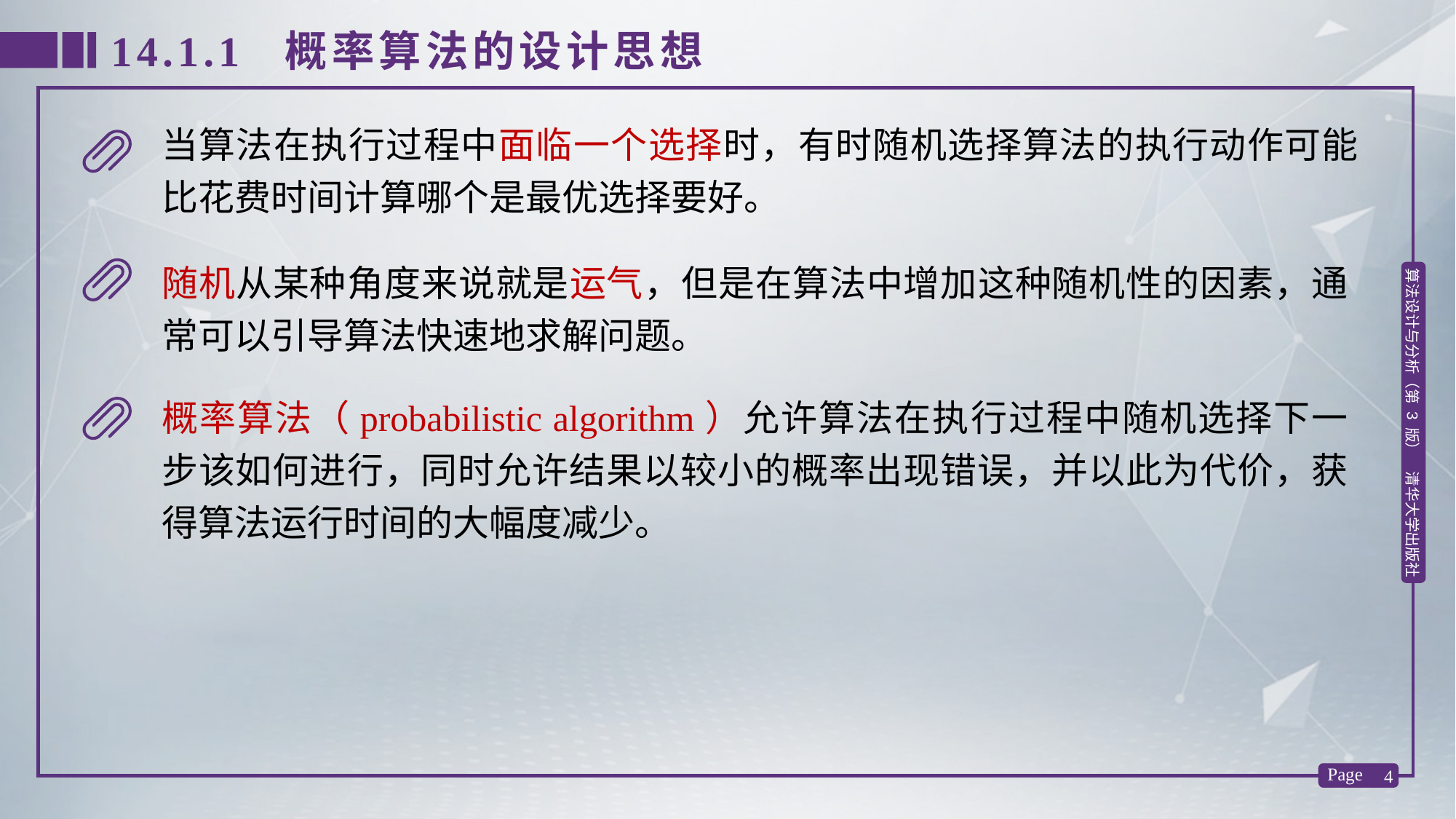

14.1.1  概率算法的设计思想
当算法在执行过程中面临一个选择时，有时随机选择算法的执行动作可能比花费时间计算哪个是最优选择要好。

随机从某种角度来说就是运气，但是在算法中增加这种随机性的因素，通常可以引导算法快速地求解问题。

概率算法（probabilistic algorithm）允许算法在执行过程中随机选择下一步该如何进行，同时允许结果以较小的概率出现错误，并以此为代价，获得算法运行时间的大幅度减少。